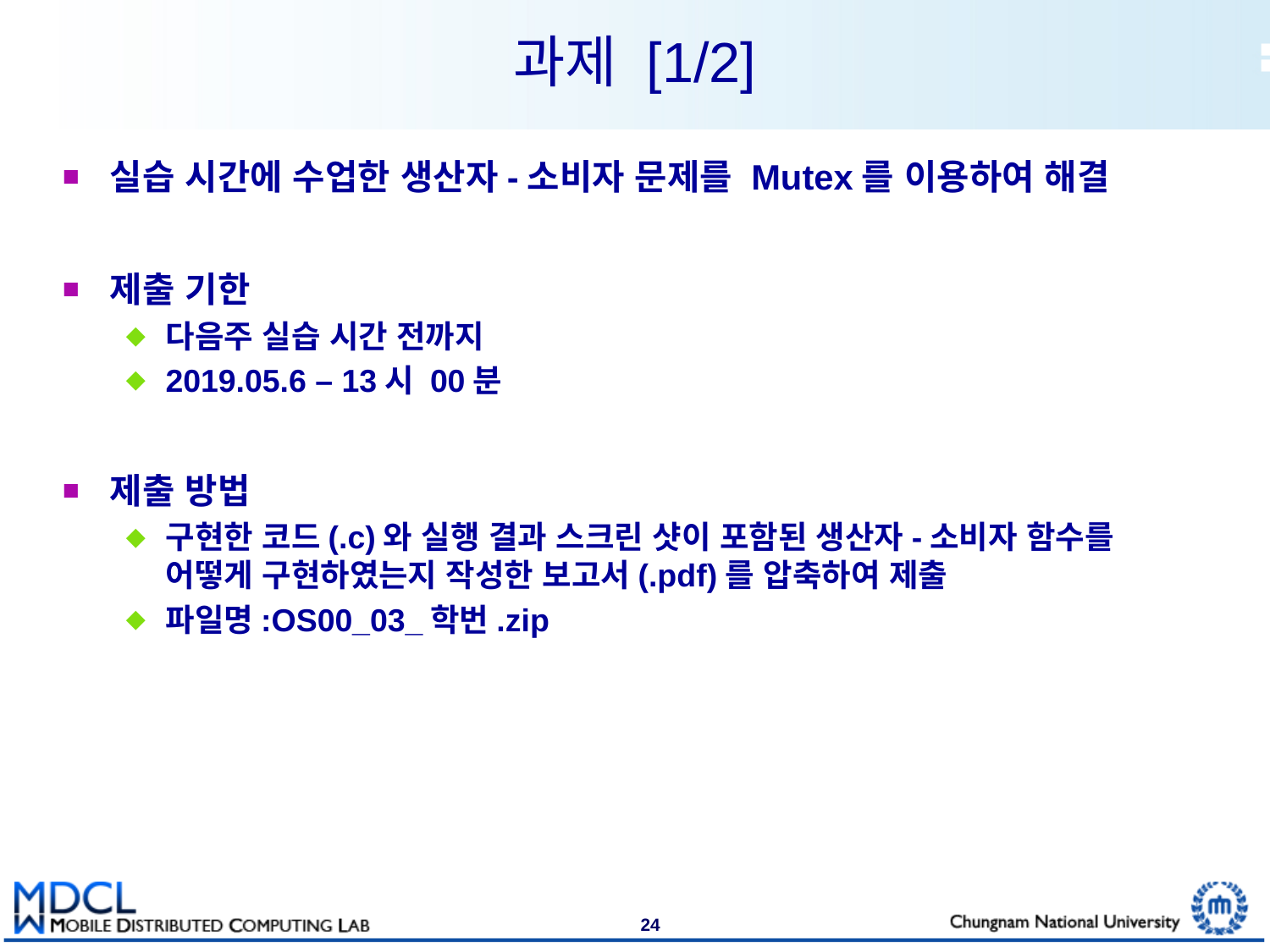

# 과제 [1/2]
실습 시간에 수업한 생산자-소비자 문제를 Mutex를 이용하여 해결

제출 기한
다음주 실습 시간 전까지
2019.05.6 – 13시 00분

제출 방법
구현한 코드(.c)와 실행 결과 스크린 샷이 포함된 생산자-소비자 함수를 어떻게 구현하였는지 작성한 보고서(.pdf)를 압축하여 제출
파일명:OS00_03_학번.zip